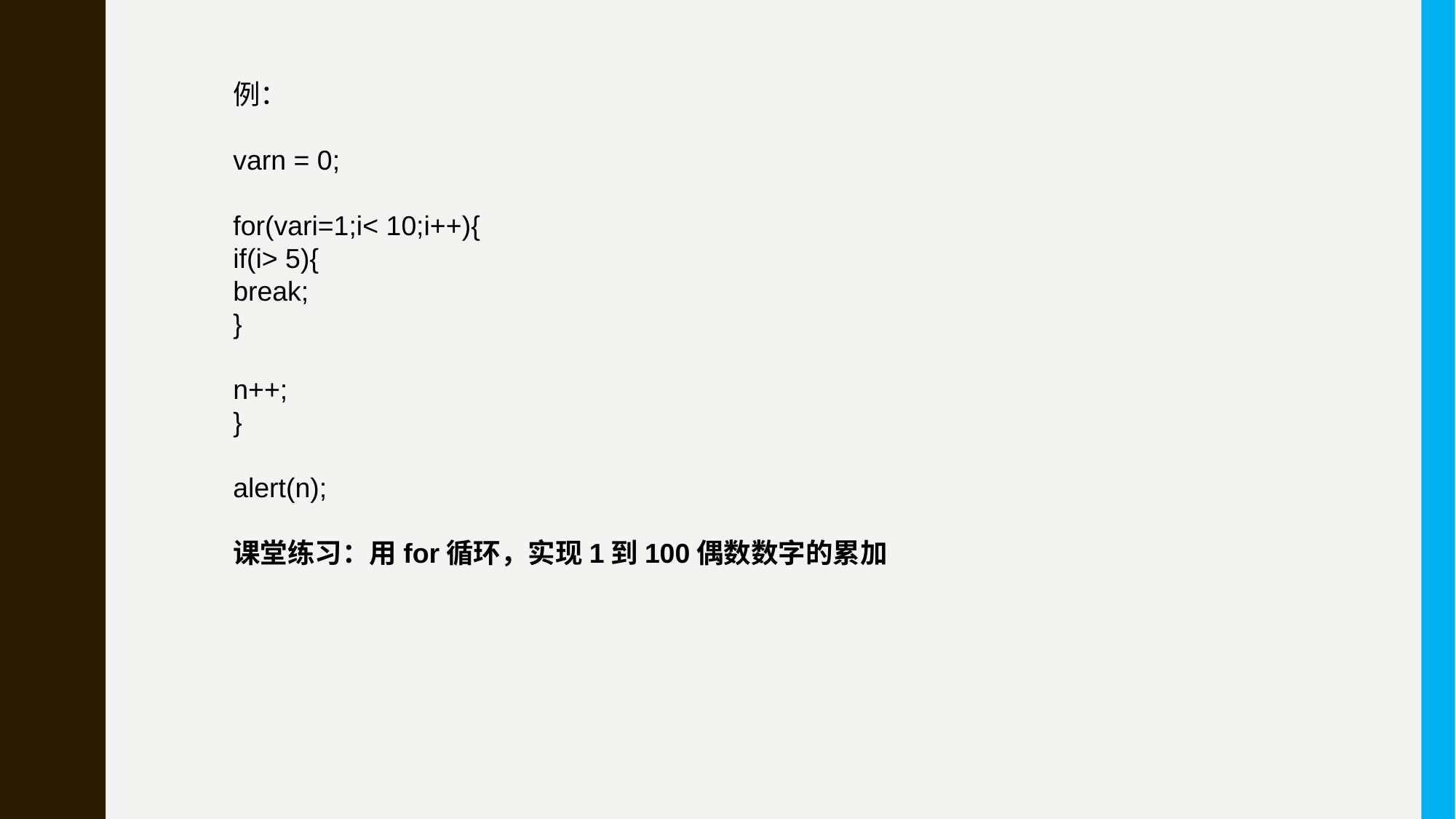

例：

varn = 0;

for(vari=1;i< 10;i++){
if(i> 5){
break;
}

n++;
}

alert(n);

课堂练习：用for循环，实现1到100偶数数字的累加